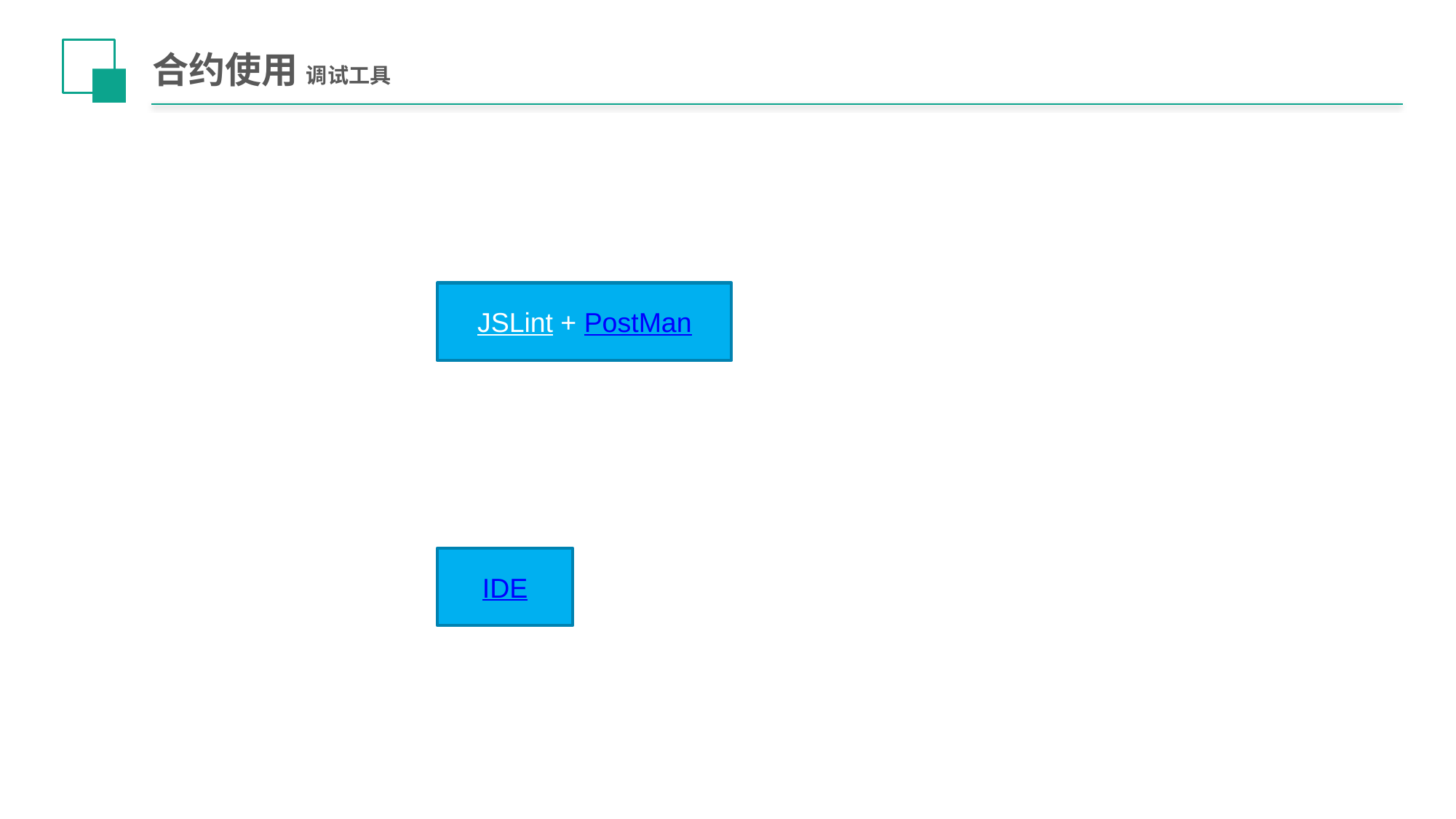

# 合约使用 调试工具
JSLint + PostMan
IDE